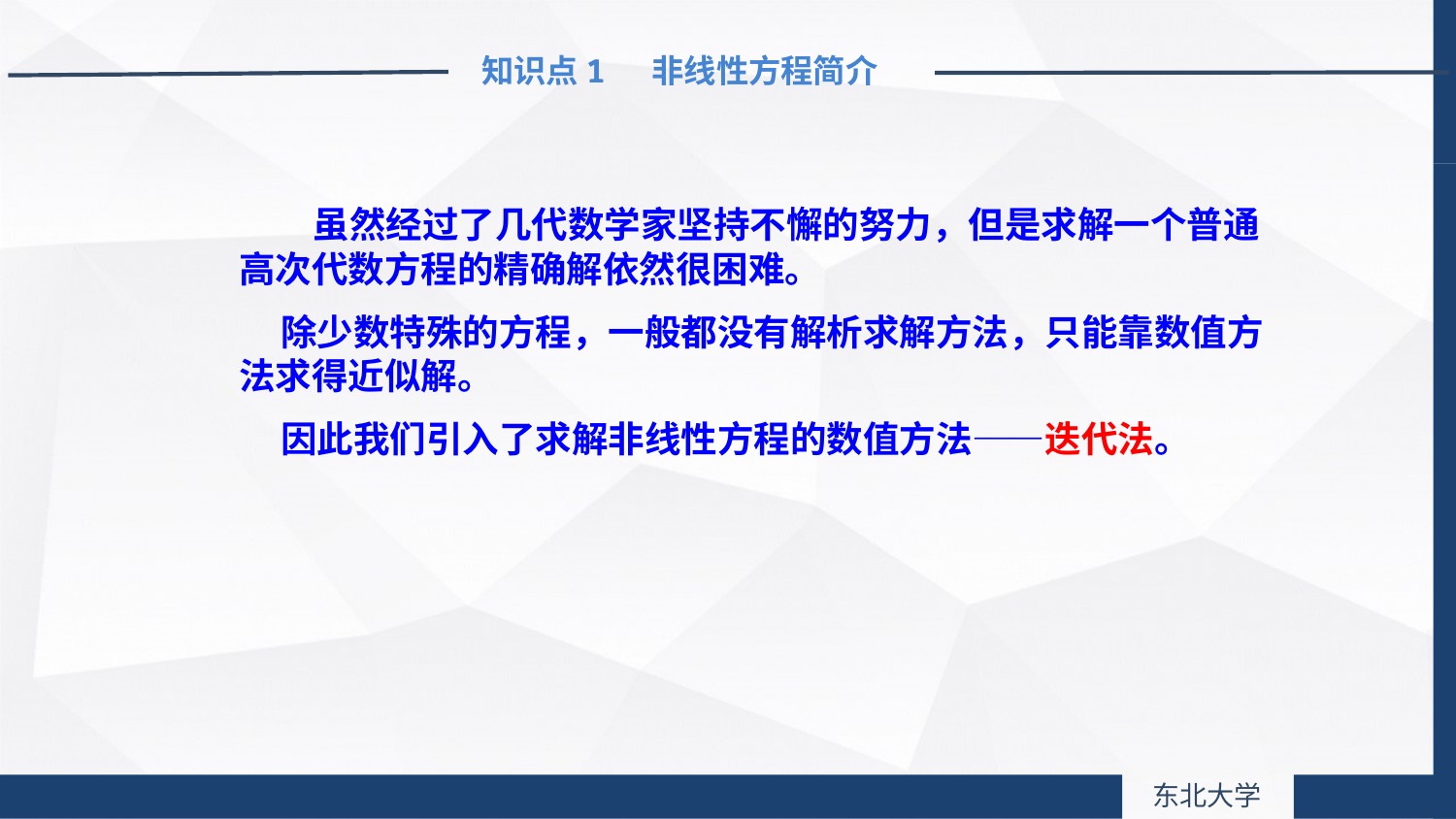

知识点1  非线性方程简介

       虽然经过了几代数学家坚持不懈的努力，但是求解一个普通高次代数方程的精确解依然很困难。
    除少数特殊的方程，一般都没有解析求解方法，只能靠数值方法求得近似解。
    因此我们引入了求解非线性方程的数值方法——迭代法。